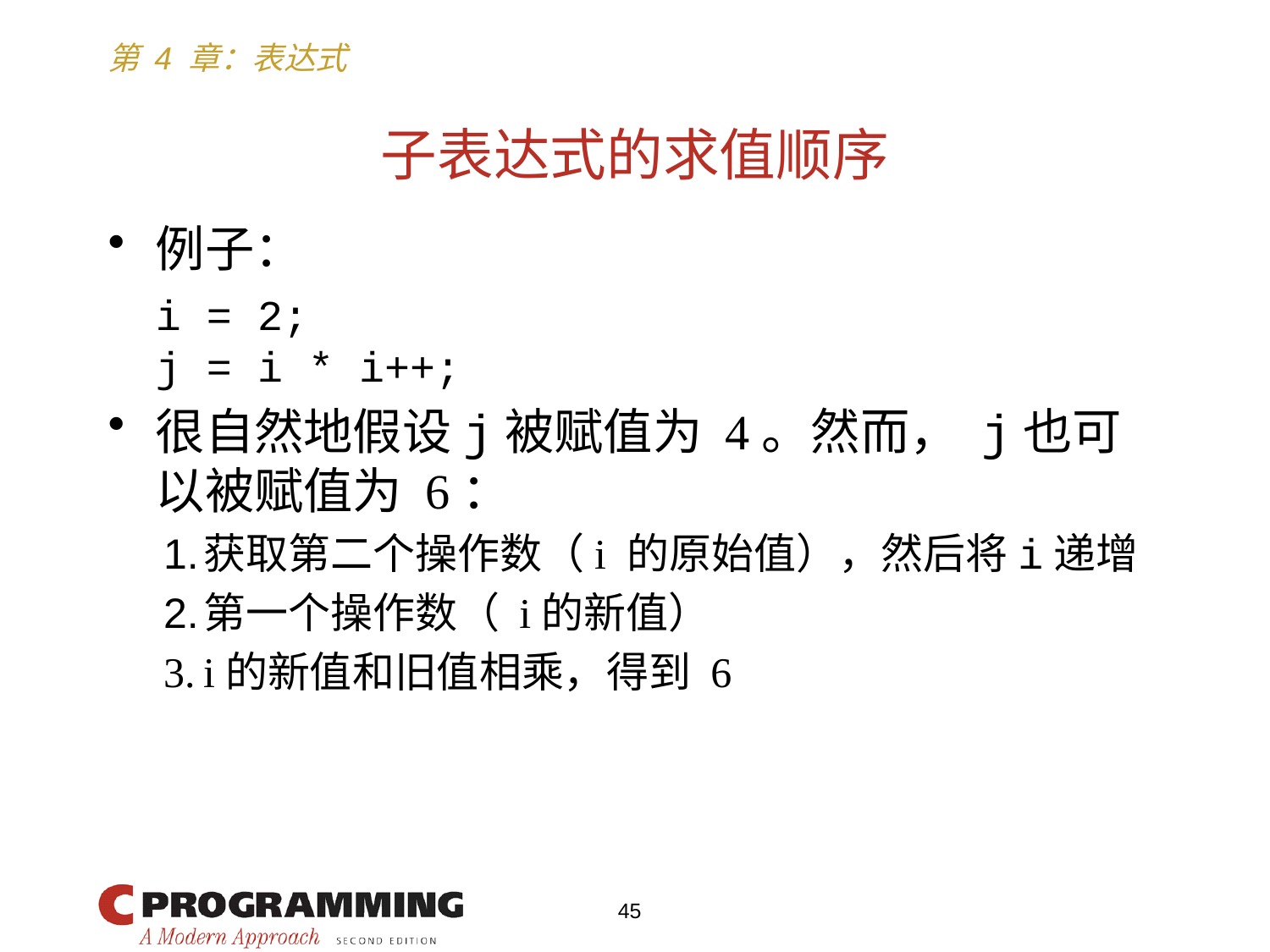

# 子表达式的求值顺序
例子：
	i = 2;
	j = i * i++;
很自然地假设j被赋值为 4。然而， j也可以被赋值为 6：
获取第二个操作数（i 的原始值），然后将i递增
第一个操作数（ i的新值）
i的新值和旧值相乘，得到 6

45